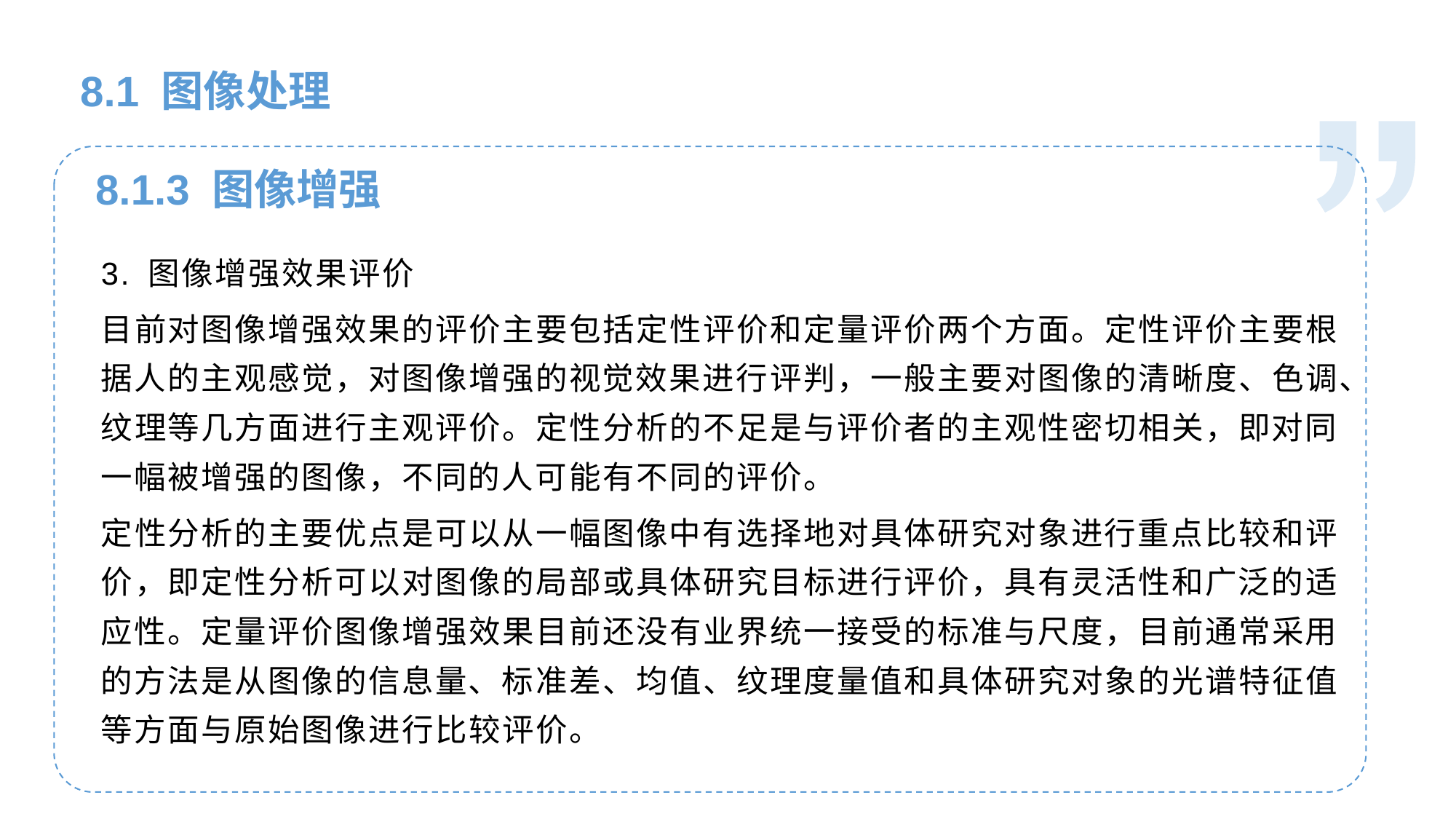

人工智能基础
8.1 图像处理

8.1.3 图像增强
3. 图像增强效果评价
目前对图像增强效果的评价主要包括定性评价和定量评价两个方面。定性评价主要根据人的主观感觉，对图像增强的视觉效果进行评判，一般主要对图像的清晰度、色调、纹理等几方面进行主观评价。定性分析的不足是与评价者的主观性密切相关，即对同一幅被增强的图像，不同的人可能有不同的评价。
定性分析的主要优点是可以从一幅图像中有选择地对具体研究对象进行重点比较和评价，即定性分析可以对图像的局部或具体研究目标进行评价，具有灵活性和广泛的适应性。定量评价图像增强效果目前还没有业界统一接受的标准与尺度，目前通常采用的方法是从图像的信息量、标准差、均值、纹理度量值和具体研究对象的光谱特征值等方面与原始图像进行比较评价。